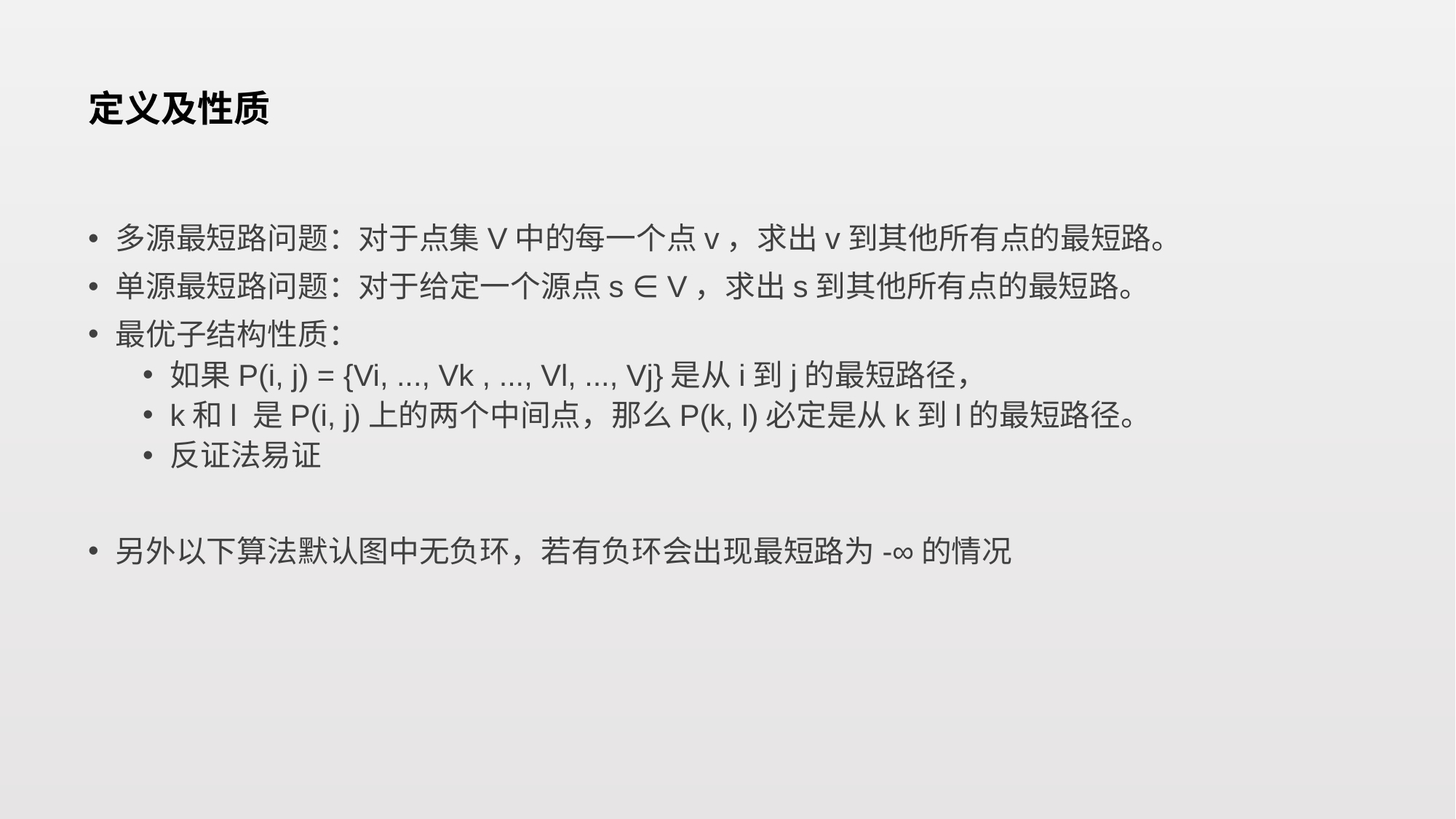

# 定义及性质
多源最短路问题：对于点集V中的每一个点v，求出v到其他所有点的最短路。
单源最短路问题：对于给定一个源点s ∈ V，求出s到其他所有点的最短路。
最优子结构性质：
如果P(i, j) = {Vi, ..., Vk , ..., Vl, ..., Vj}是从i到j的最短路径，
k和l 是P(i, j)上的两个中间点，那么P(k, l)必定是从k到l的最短路径。
反证法易证

另外以下算法默认图中无负环，若有负环会出现最短路为-∞的情况